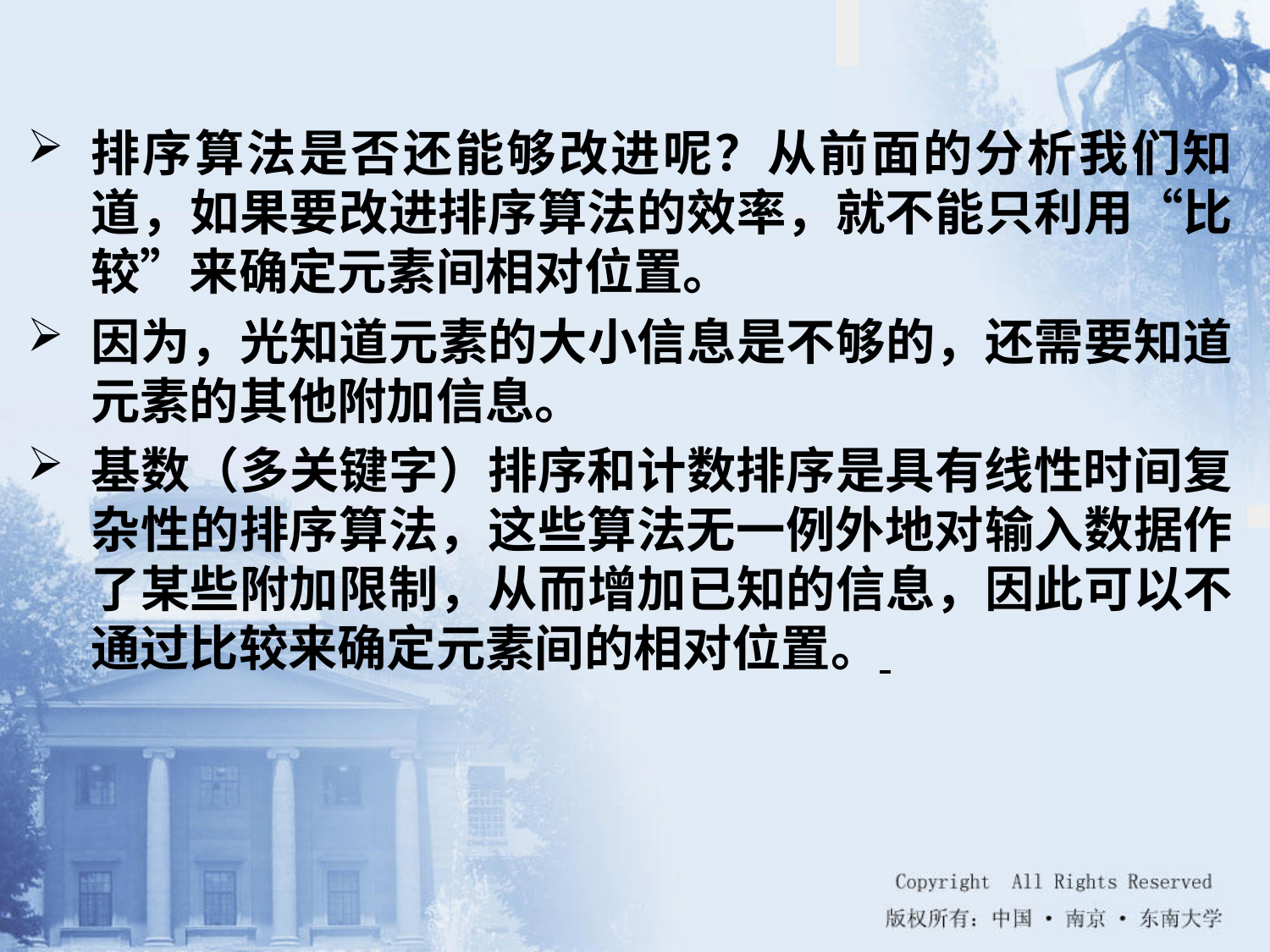

排序算法是否还能够改进呢？从前面的分析我们知道，如果要改进排序算法的效率，就不能只利用“比较”来确定元素间相对位置。
因为，光知道元素的大小信息是不够的，还需要知道元素的其他附加信息。
基数（多关键字）排序和计数排序是具有线性时间复杂性的排序算法，这些算法无一例外地对输入数据作了某些附加限制，从而增加已知的信息，因此可以不通过比较来确定元素间的相对位置。